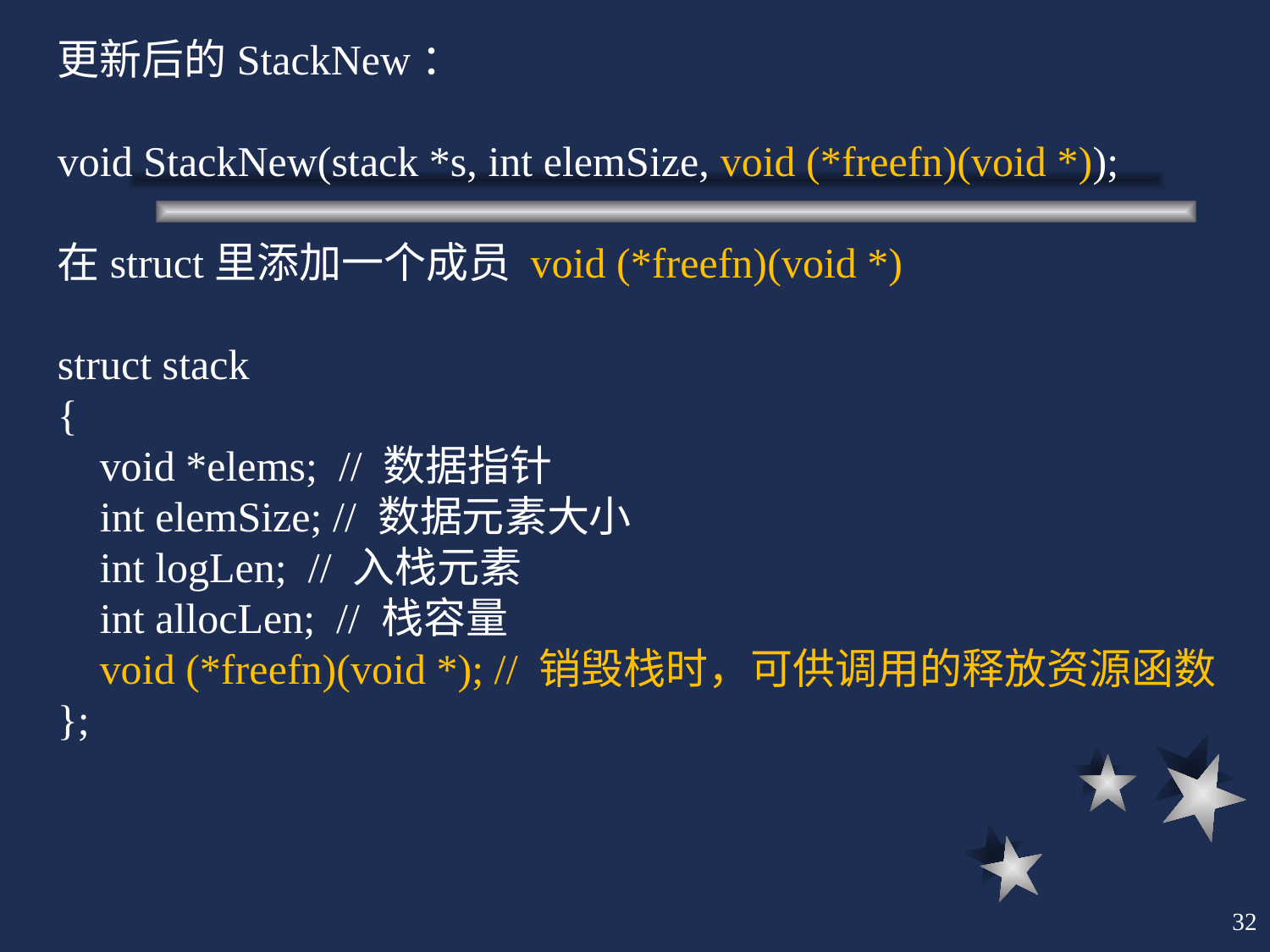

更新后的StackNew：

void StackNew(stack *s, int elemSize, void (*freefn)(void *));

在struct里添加一个成员 void (*freefn)(void *)

struct stack
{
    void *elems;  // 数据指针
    int elemSize; // 数据元素大小
    int logLen;  // 入栈元素
    int allocLen;  // 栈容量
    void (*freefn)(void *); // 销毁栈时，可供调用的释放资源函数
};

32